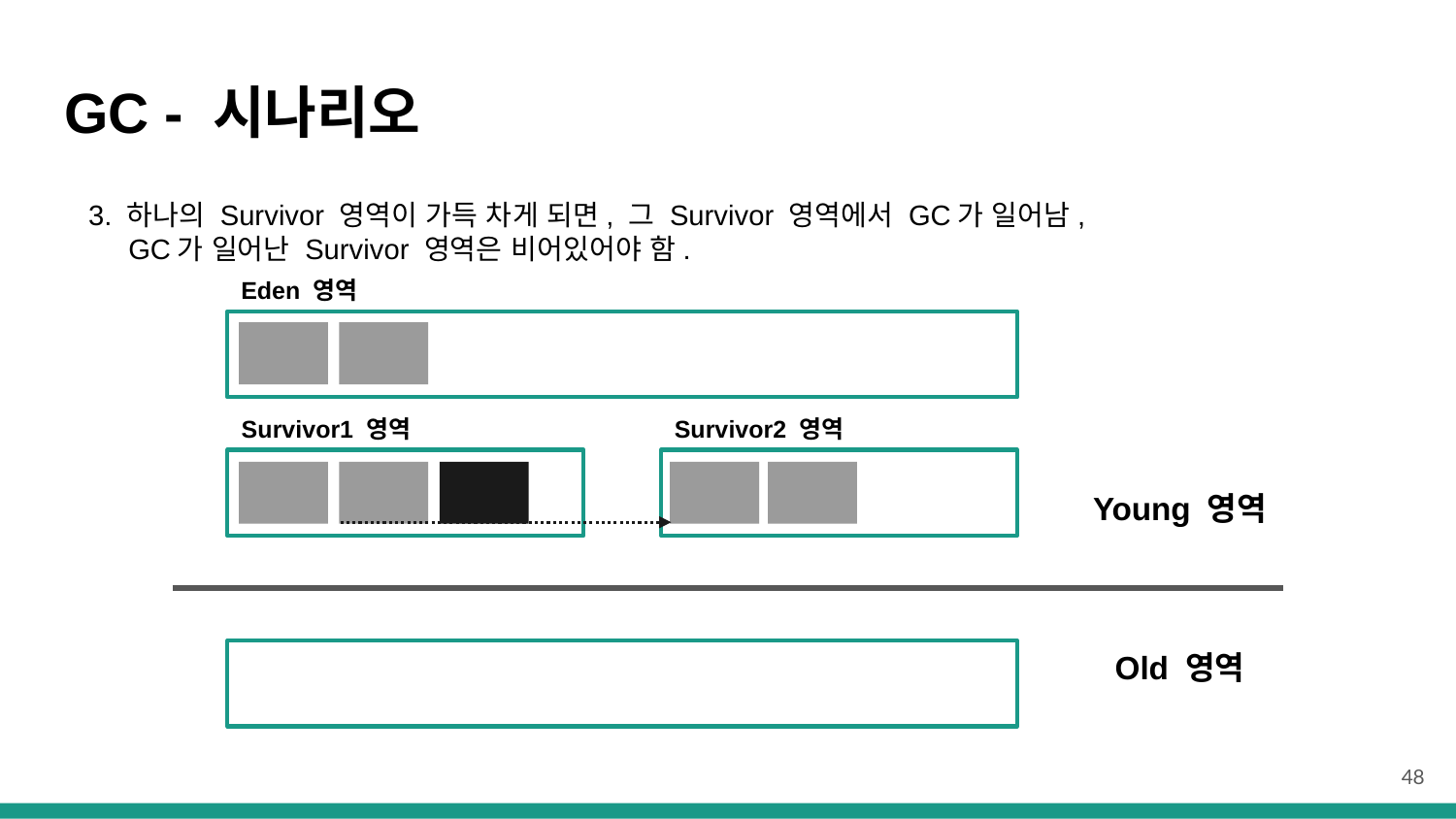

# GC - 시나리오
3. 하나의 Survivor 영역이 가득 차게 되면, 그 Survivor 영역에서 GC가 일어남,
     GC가 일어난 Survivor 영역은 비어있어야 함.
Eden 영역

Survivor1 영역
Survivor2 영역

Young 영역

Old 영역

48